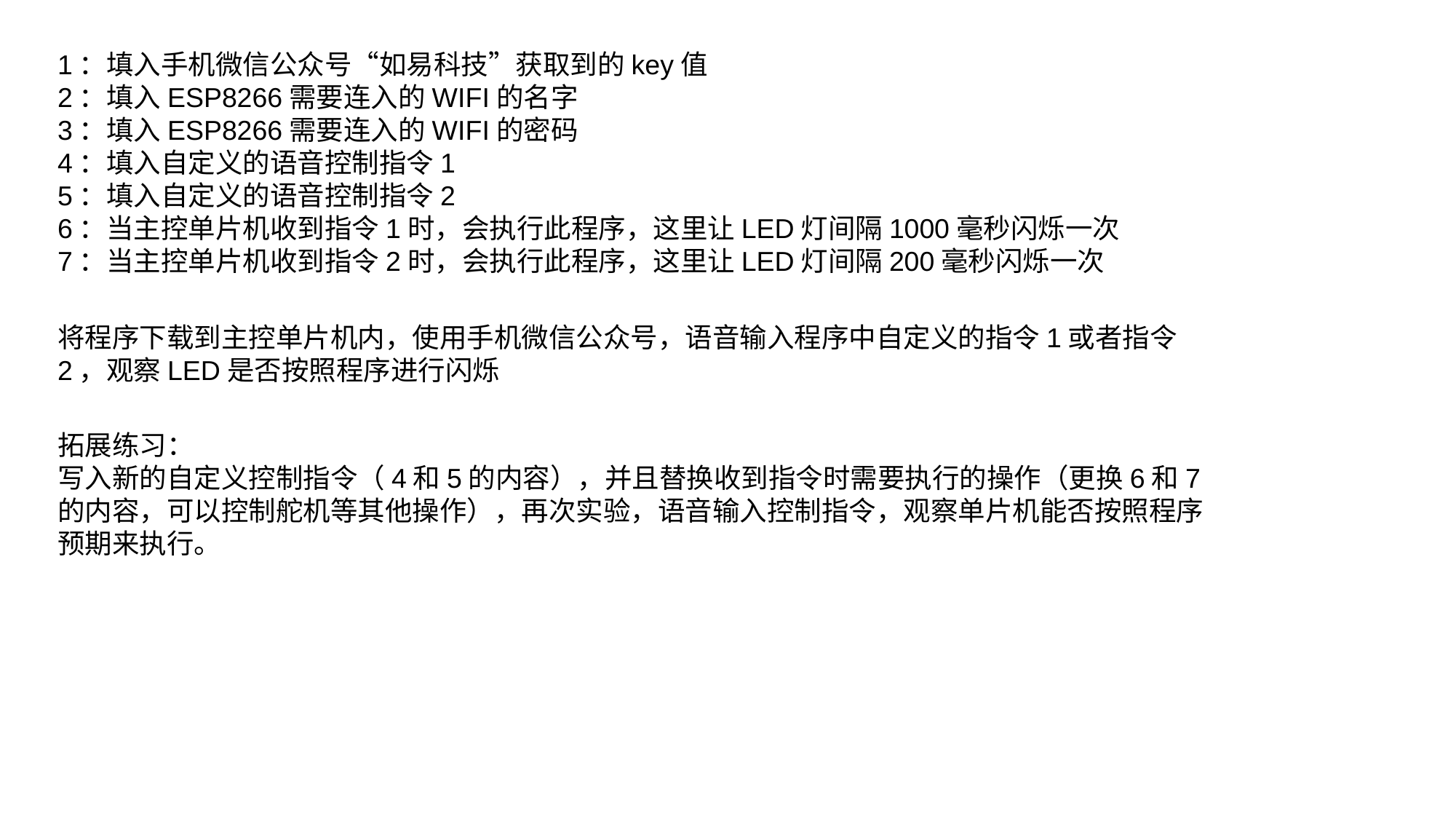

1：填入手机微信公众号“如易科技”获取到的key值
2：填入ESP8266需要连入的WIFI的名字
3：填入ESP8266需要连入的WIFI的密码
4：填入自定义的语音控制指令1
5：填入自定义的语音控制指令2
6：当主控单片机收到指令1时，会执行此程序，这里让LED灯间隔1000毫秒闪烁一次
7：当主控单片机收到指令2时，会执行此程序，这里让LED灯间隔200毫秒闪烁一次
将程序下载到主控单片机内，使用手机微信公众号，语音输入程序中自定义的指令1或者指令2，观察LED是否按照程序进行闪烁
拓展练习：
写入新的自定义控制指令（4和5的内容），并且替换收到指令时需要执行的操作（更换6和7的内容，可以控制舵机等其他操作），再次实验，语音输入控制指令，观察单片机能否按照程序预期来执行。